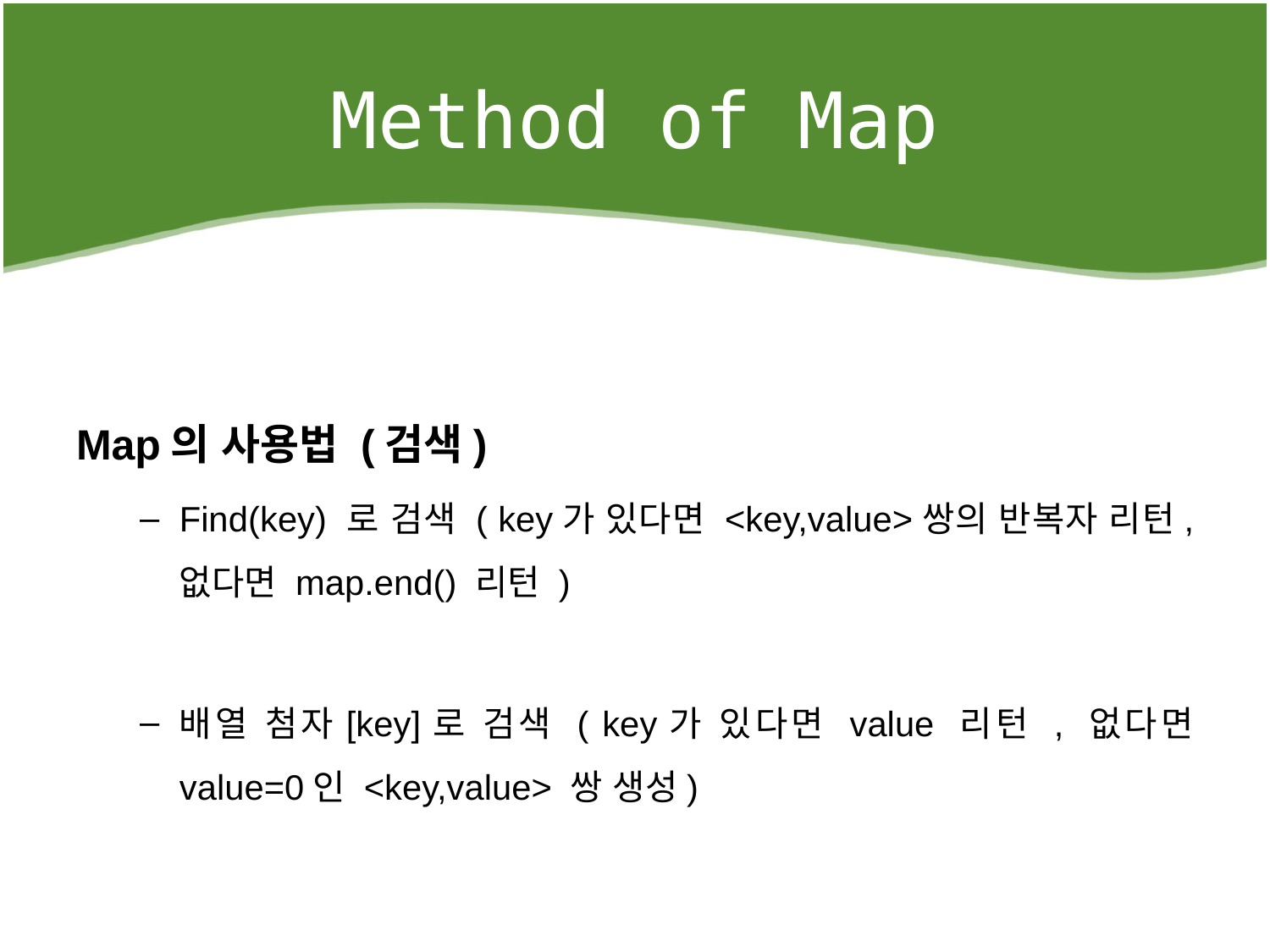

# Method of Map
Map의 사용법 (검색)
Find(key) 로 검색 ( key가 있다면 <key,value>쌍의 반복자 리턴, 없다면 map.end() 리턴 )

배열 첨자[key]로 검색 ( key가 있다면 value 리턴 , 없다면 value=0인 <key,value> 쌍 생성)